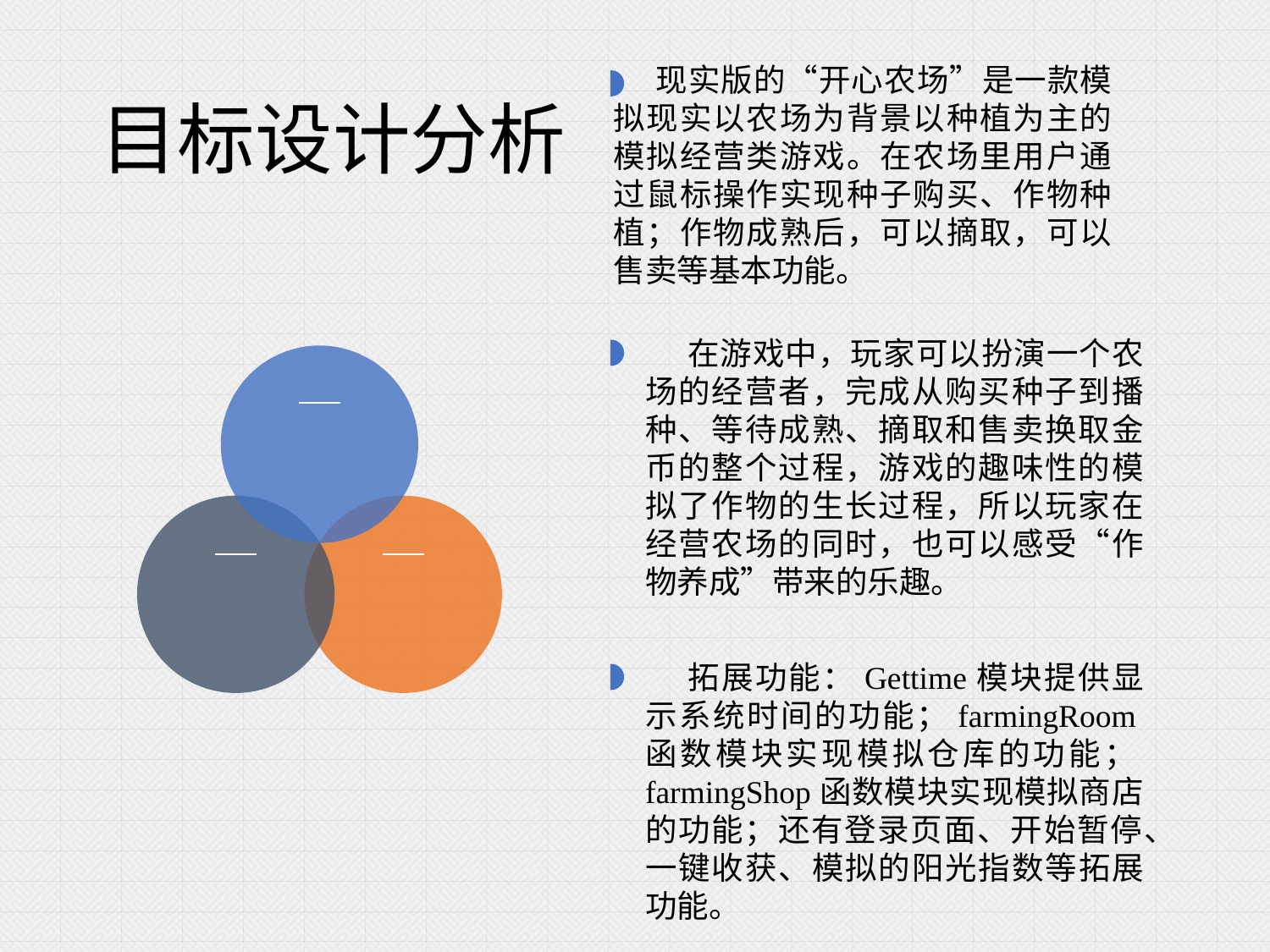

# 目标设计分析
现实版的“开心农场”是一款模拟现实以农场为背景以种植为主的模拟经营类游戏。在农场里用户通过鼠标操作实现种子购买、作物种植；作物成熟后，可以摘取，可以售卖等基本功能。

在游戏中，玩家可以扮演一个农场的经营者，完成从购买种子到播种、等待成熟、摘取和售卖换取金币的整个过程，游戏的趣味性的模拟了作物的生长过程，所以玩家在经营农场的同时，也可以感受“作物养成”带来的乐趣。

拓展功能：Gettime模块提供显示系统时间的功能；farmingRoom函数模块实现模拟仓库的功能；farmingShop函数模块实现模拟商店的功能；还有登录页面、开始暂停、一键收获、模拟的阳光指数等拓展功能。